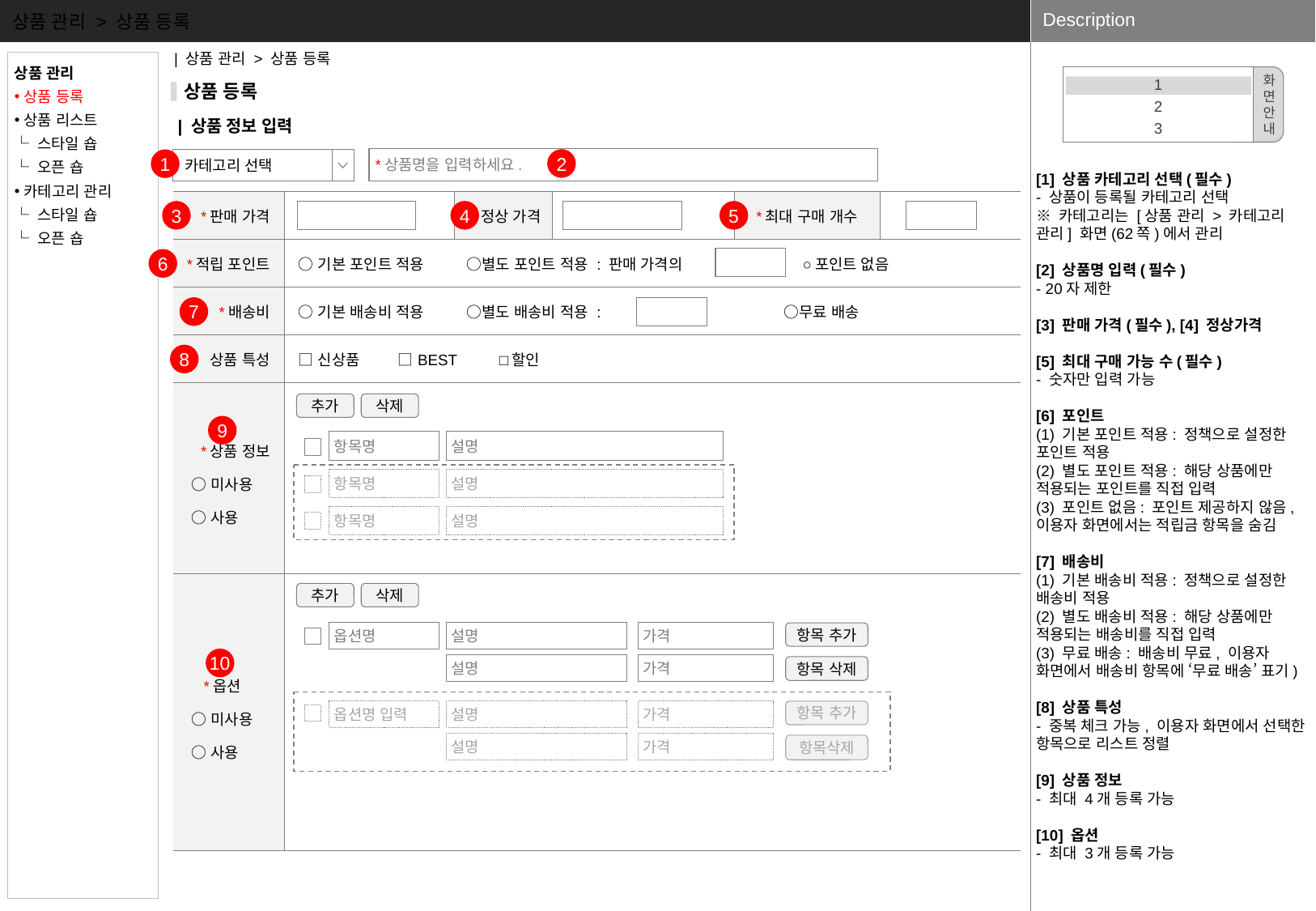

상품 관리 > 상품 등록

[1] 상품 카테고리 선택(필수)
- 상품이 등록될 카테고리 선택
※ 카테고리는 [상품 관리 > 카테고리 관리] 화면(62쪽)에서 관리

[2] 상품명 입력(필수)
- 20자 제한

[3] 판매 가격(필수), [4] 정상가격

[5] 최대 구매 가능 수(필수)
- 숫자만 입력 가능

[6] 포인트
(1) 기본 포인트 적용: 정책으로 설정한 포인트 적용
(2) 별도 포인트 적용: 해당 상품에만 적용되는 포인트를 직접 입력
(3) 포인트 없음: 포인트 제공하지 않음, 이용자 화면에서는 적립금 항목을 숨김

[7] 배송비
(1) 기본 배송비 적용: 정책으로 설정한 배송비 적용
(2) 별도 배송비 적용: 해당 상품에만 적용되는 배송비를 직접 입력
(3) 무료 배송: 배송비 무료, 이용자 화면에서 배송비 항목에 ‘무료 배송’ 표기)

[8] 상품 특성
- 중복 체크 가능, 이용자 화면에서 선택한 항목으로 리스트 정렬

[9] 상품 정보
- 최대 4개 등록 가능

[10] 옵션
- 최대 3개 등록 가능

| 상품 관리 > 상품 등록
상품 관리
상품 등록
상품 리스트
└ 스타일 숍
└ 오픈 숍
카테고리 관리
└ 스타일 숍
└ 오픈 숍

1
2
3
화
면
안
내

상품 등록

| 상품 정보 입력
*상품명을 입력하세요.

카테고리 선택

2
1
| \*판매 가격 | 원 | 정상 가격 | 원 | \*최대 구매 개수 | 개 |
| --- | --- | --- | --- | --- | --- |
| \*적립 포인트 | ○기본 포인트 적용 ○별도 포인트 적용 : 판매 가격의 % ○포인트 없음 |  |  |  |  |
| \*배송비 | ○기본 배송비 적용 ○별도 배송비 적용 : 원 ○무료 배송 |  |  |  |  |
| 상품 특성 | □신상품 □BEST □할인 |  |  |  |  |
| \*상품 정보 ○미사용 ○사용 |  |  |  |  |  |
| \*옵션 ○미사용 ○사용 |  |  |  |  |  |
3

4

5

6
7

8
추가
삭제
9
항목명
설명

항목명
설명

항목명
설명

추가
삭제
옵션명
설명
가격
항목 추가

10
설명
가격
항목 삭제

옵션명 입력
설명
가격
항목 추가

설명
가격
항목삭제